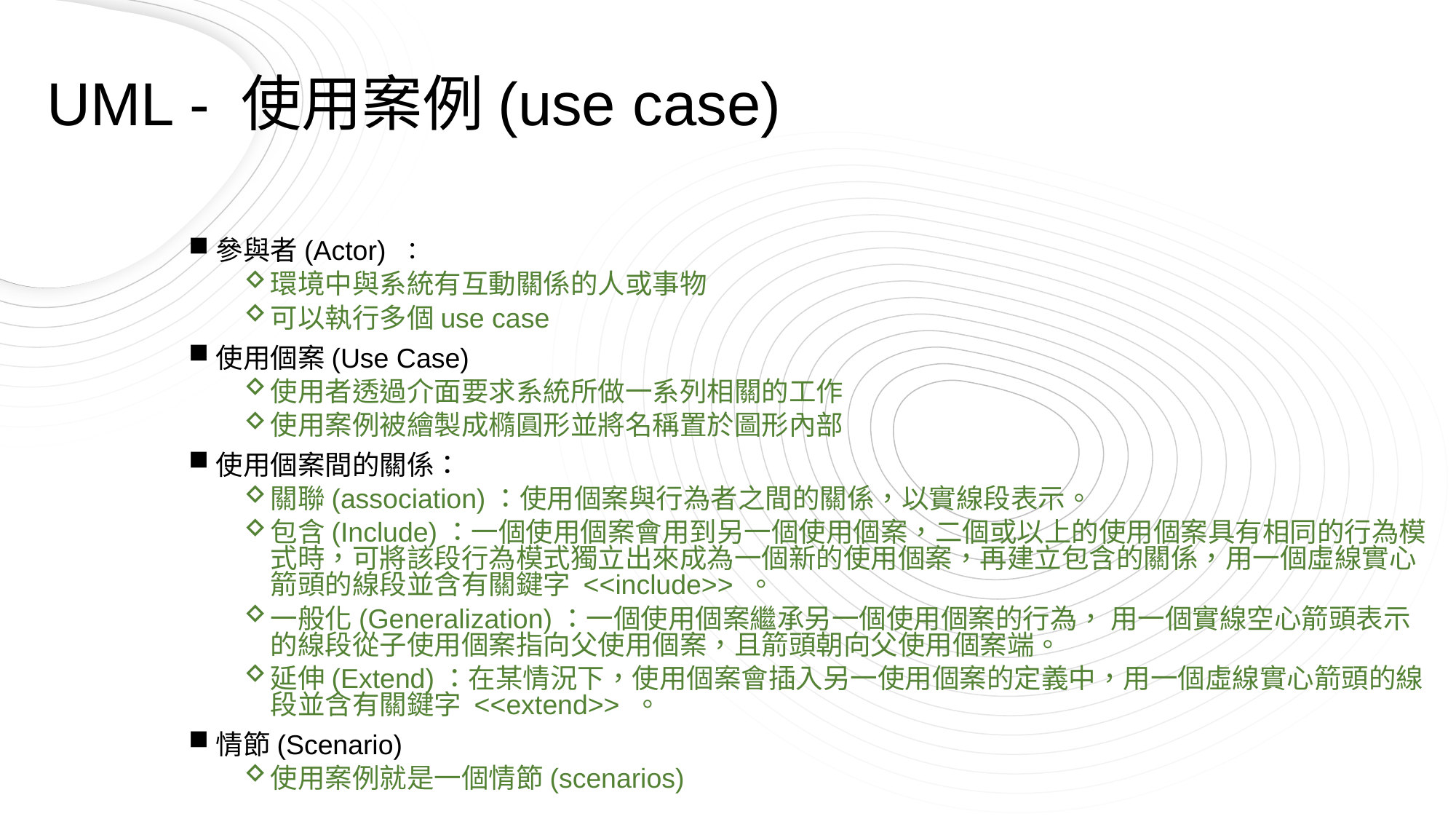

UML - 使用案例(use case)
參與者(Actor) ：
環境中與系統有互動關係的人或事物
可以執行多個use case
使用個案(Use Case)
使用者透過介面要求系統所做一系列相關的工作
使用案例被繪製成橢圓形並將名稱置於圖形內部
使用個案間的關係：
關聯(association)：使用個案與行為者之間的關係，以實線段表示。
包含(Include)：一個使用個案會用到另一個使用個案，二個或以上的使用個案具有相同的行為模式時，可將該段行為模式獨立出來成為一個新的使用個案，再建立包含的關係，用一個虛線實心箭頭的線段並含有關鍵字 <<include>> 。
一般化(Generalization)：一個使用個案繼承另一個使用個案的行為， 用一個實線空心箭頭表示的線段從子使用個案指向父使用個案，且箭頭朝向父使用個案端。
延伸(Extend)：在某情況下，使用個案會插入另一使用個案的定義中，用一個虛線實心箭頭的線段並含有關鍵字 <<extend>> 。
情節(Scenario)
使用案例就是一個情節(scenarios)